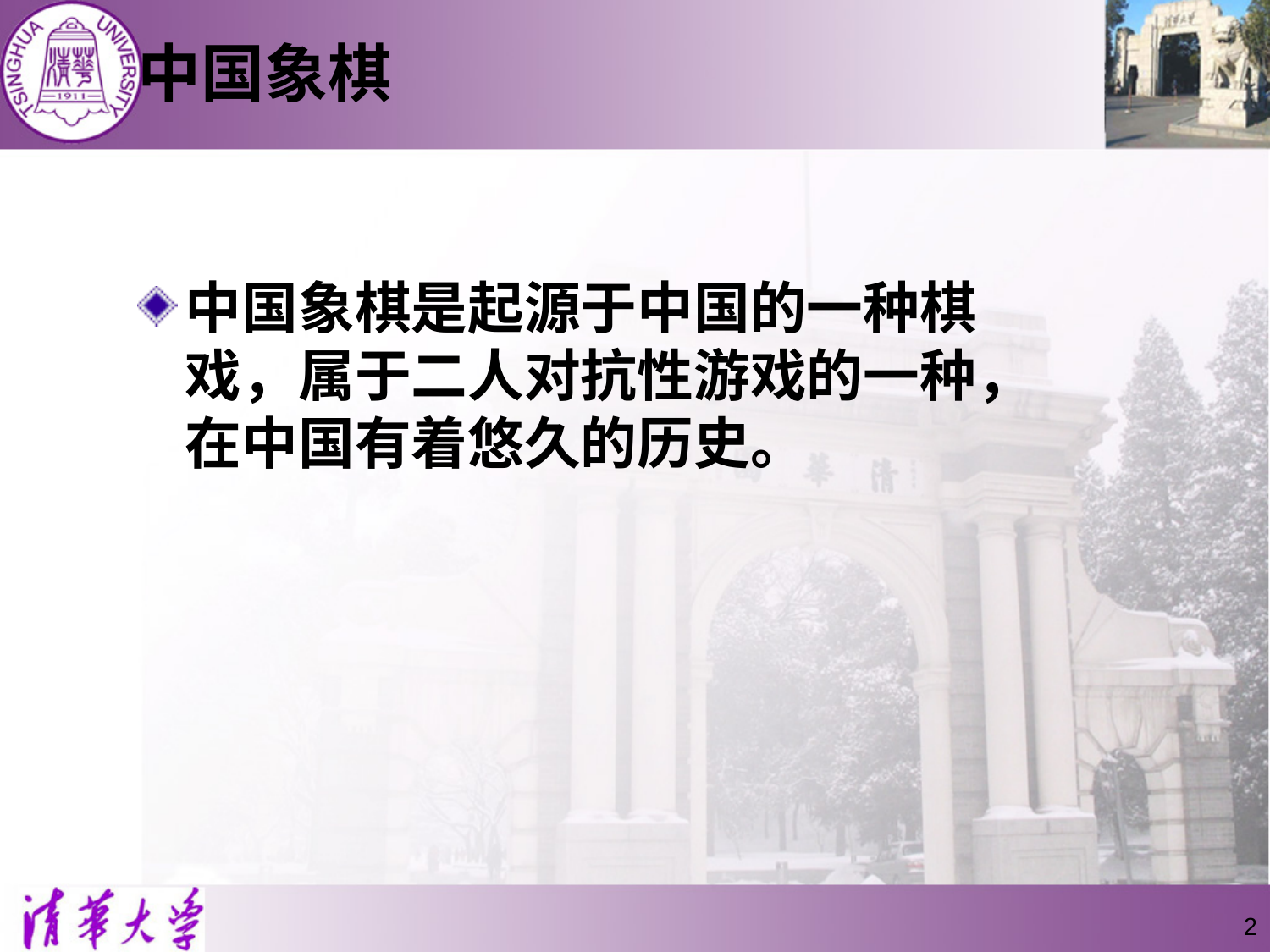

# 中国象棋
中国象棋是起源于中国的一种棋戏，属于二人对抗性游戏的一种，在中国有着悠久的历史。
2